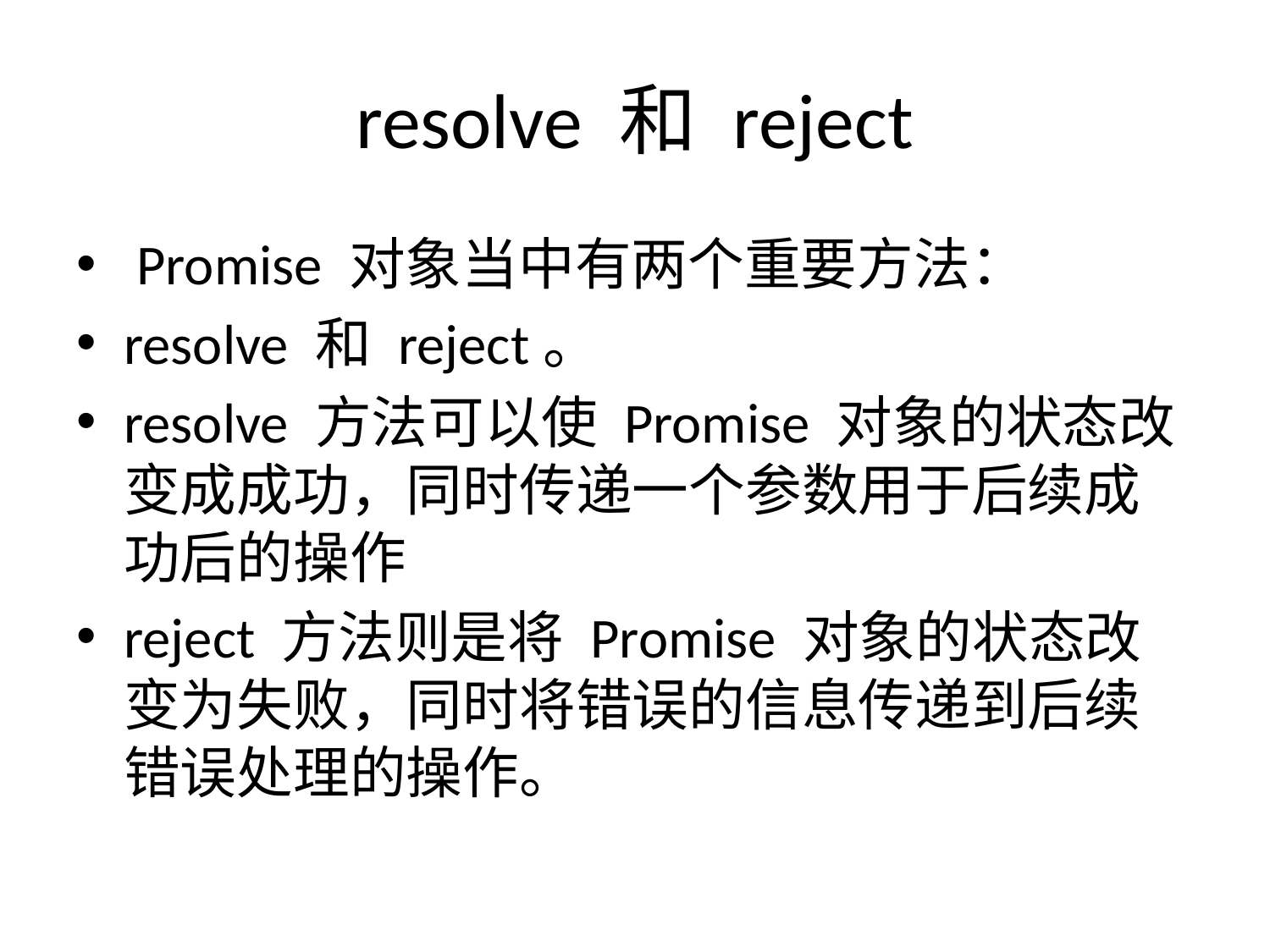

# resolve 和 reject
 Promise 对象当中有两个重要方法：
resolve 和 reject。
resolve 方法可以使 Promise 对象的状态改变成成功，同时传递一个参数用于后续成功后的操作
reject 方法则是将 Promise 对象的状态改变为失败，同时将错误的信息传递到后续错误处理的操作。